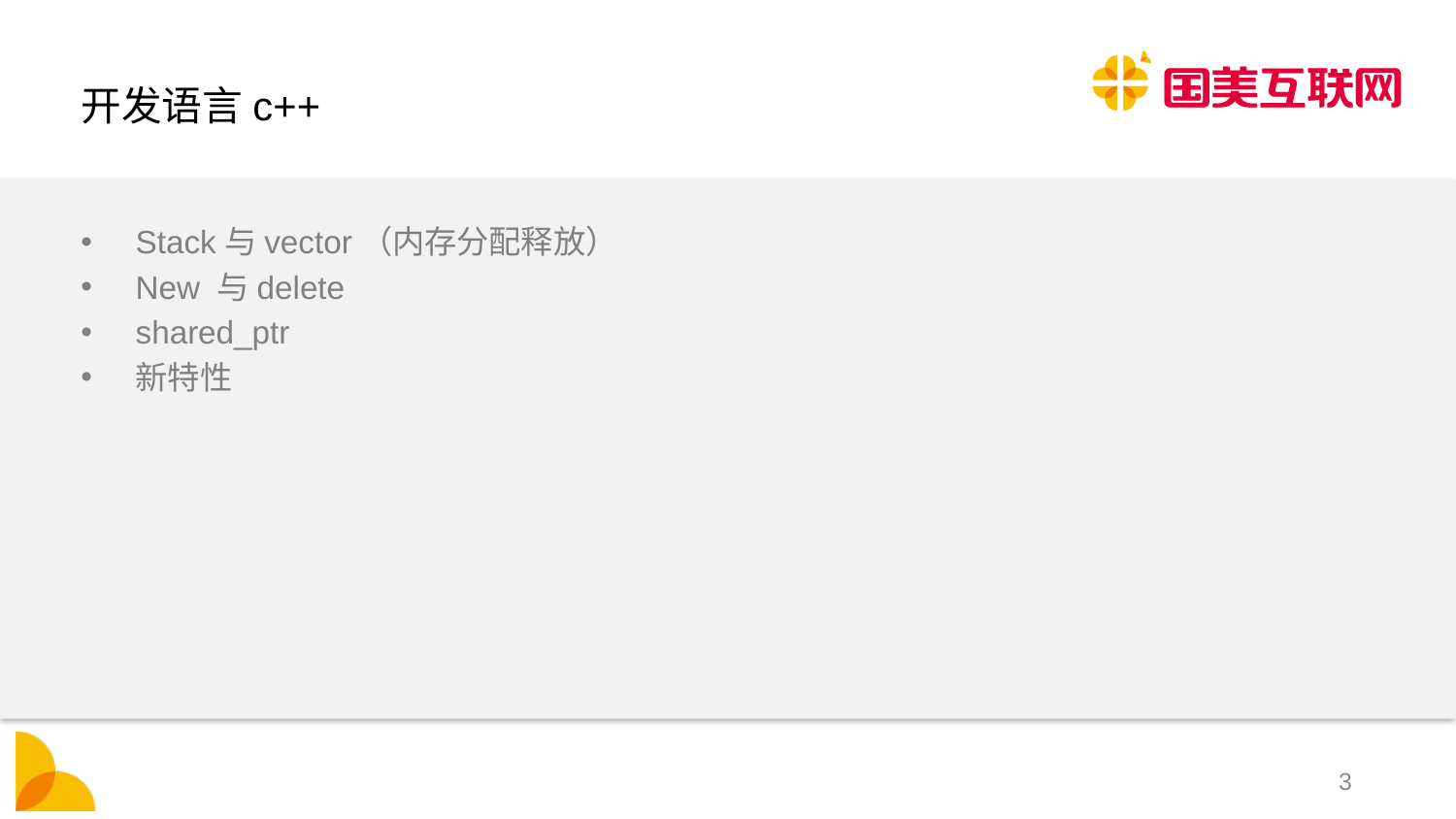

# 开发语言c++
Stack与vector（内存分配释放）
New 与delete
shared_ptr
新特性

3